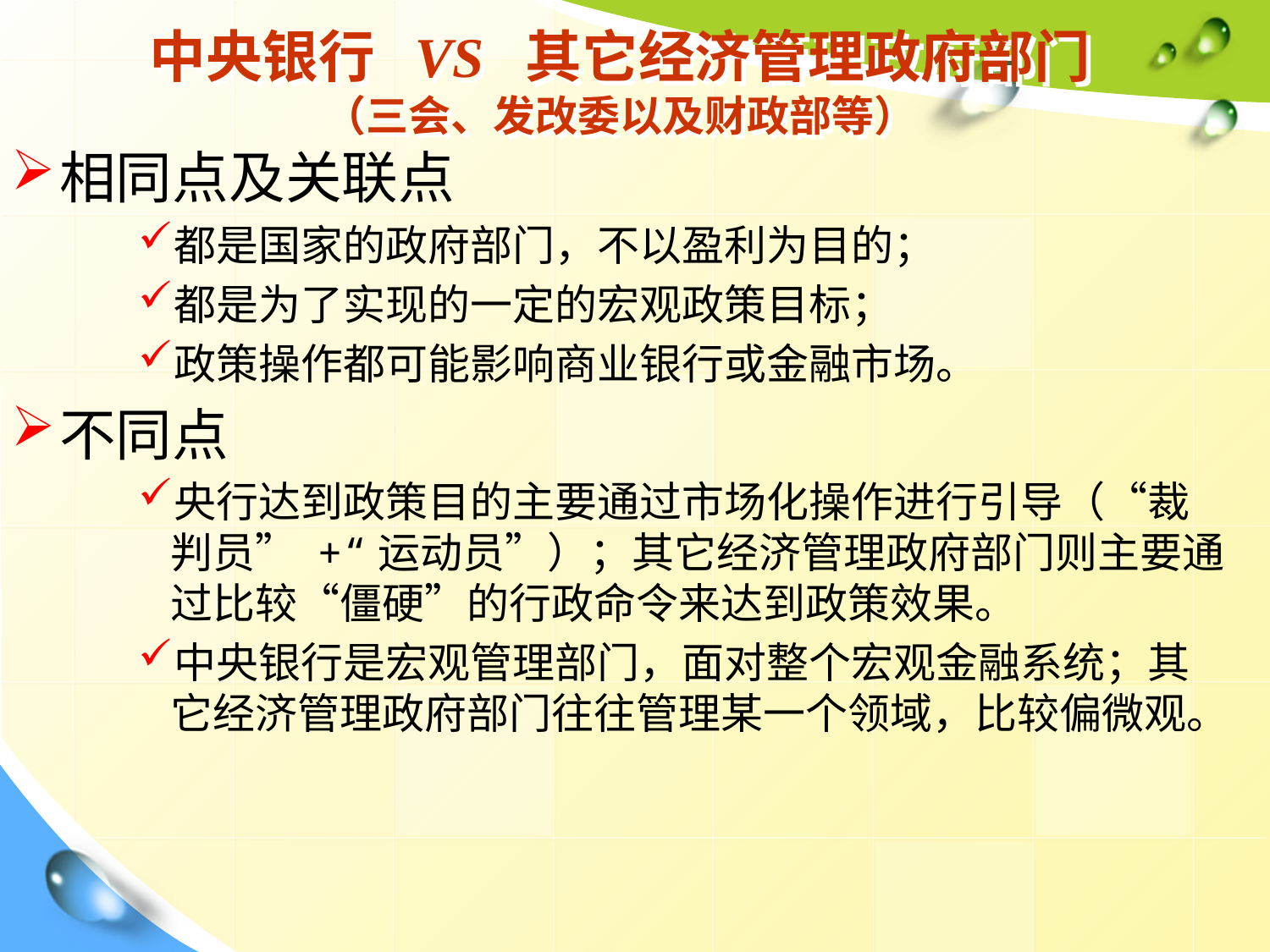

# 中央银行  VS  其它经济管理政府部门 （三会、发改委以及财政部等）
相同点及关联点
都是国家的政府部门，不以盈利为目的；
都是为了实现的一定的宏观政策目标；
政策操作都可能影响商业银行或金融市场。
不同点
央行达到政策目的主要通过市场化操作进行引导（“裁判员” +“运动员”）；其它经济管理政府部门则主要通过比较“僵硬”的行政命令来达到政策效果。
中央银行是宏观管理部门，面对整个宏观金融系统；其它经济管理政府部门往往管理某一个领域，比较偏微观。